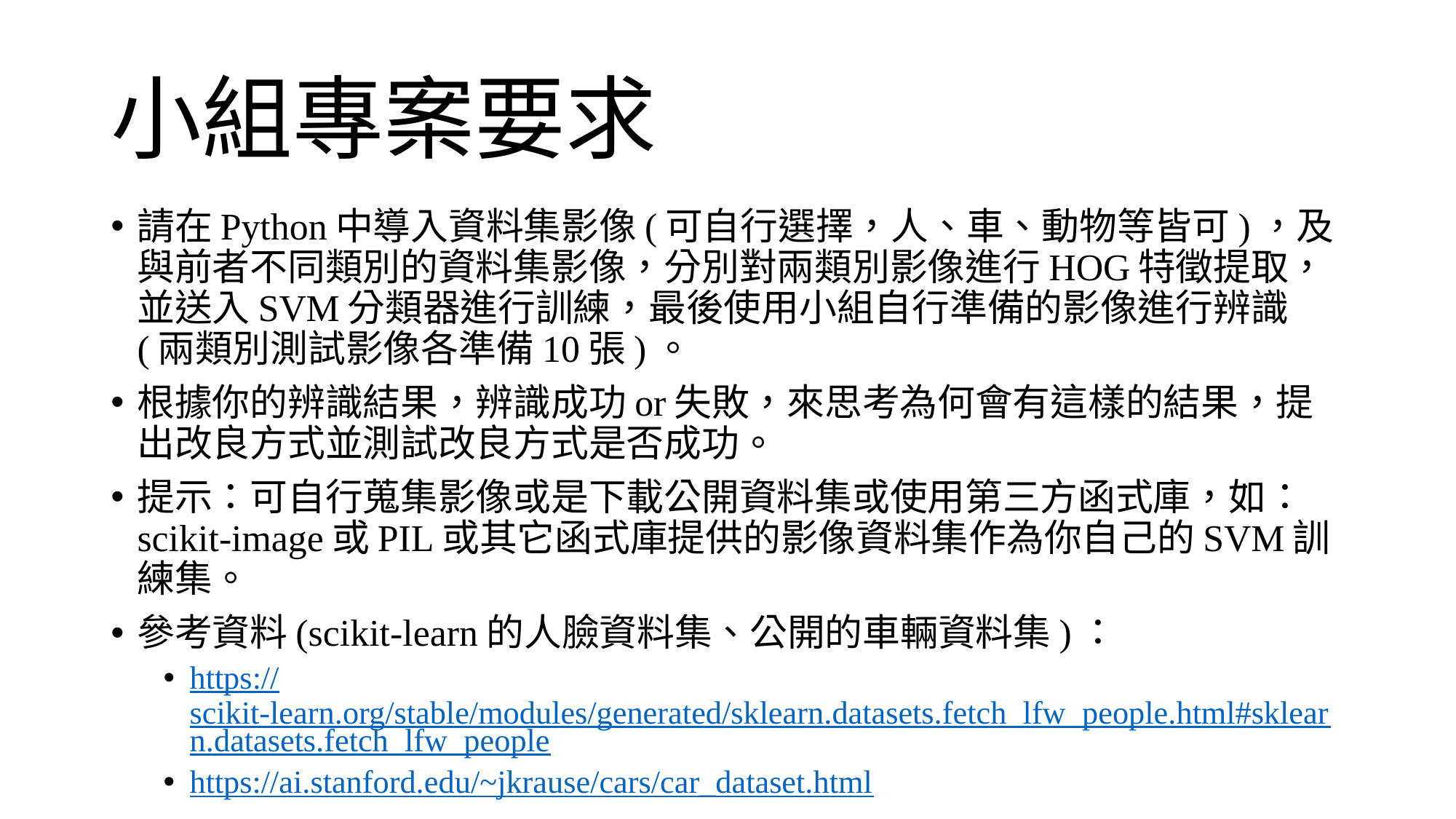

# 小組專案要求
請在Python中導入資料集影像(可自行選擇，人、車、動物等皆可)，及與前者不同類別的資料集影像，分別對兩類別影像進行HOG特徵提取，並送入SVM分類器進行訓練，最後使用小組自行準備的影像進行辨識(兩類別測試影像各準備10張)。
根據你的辨識結果，辨識成功or失敗，來思考為何會有這樣的結果，提出改良方式並測試改良方式是否成功。
提示：可自行蒐集影像或是下載公開資料集或使用第三方函式庫，如：scikit-image或PIL或其它函式庫提供的影像資料集作為你自己的SVM訓練集。
參考資料(scikit-learn的人臉資料集、公開的車輛資料集)：
https://scikit-learn.org/stable/modules/generated/sklearn.datasets.fetch_lfw_people.html#sklearn.datasets.fetch_lfw_people
https://ai.stanford.edu/~jkrause/cars/car_dataset.html